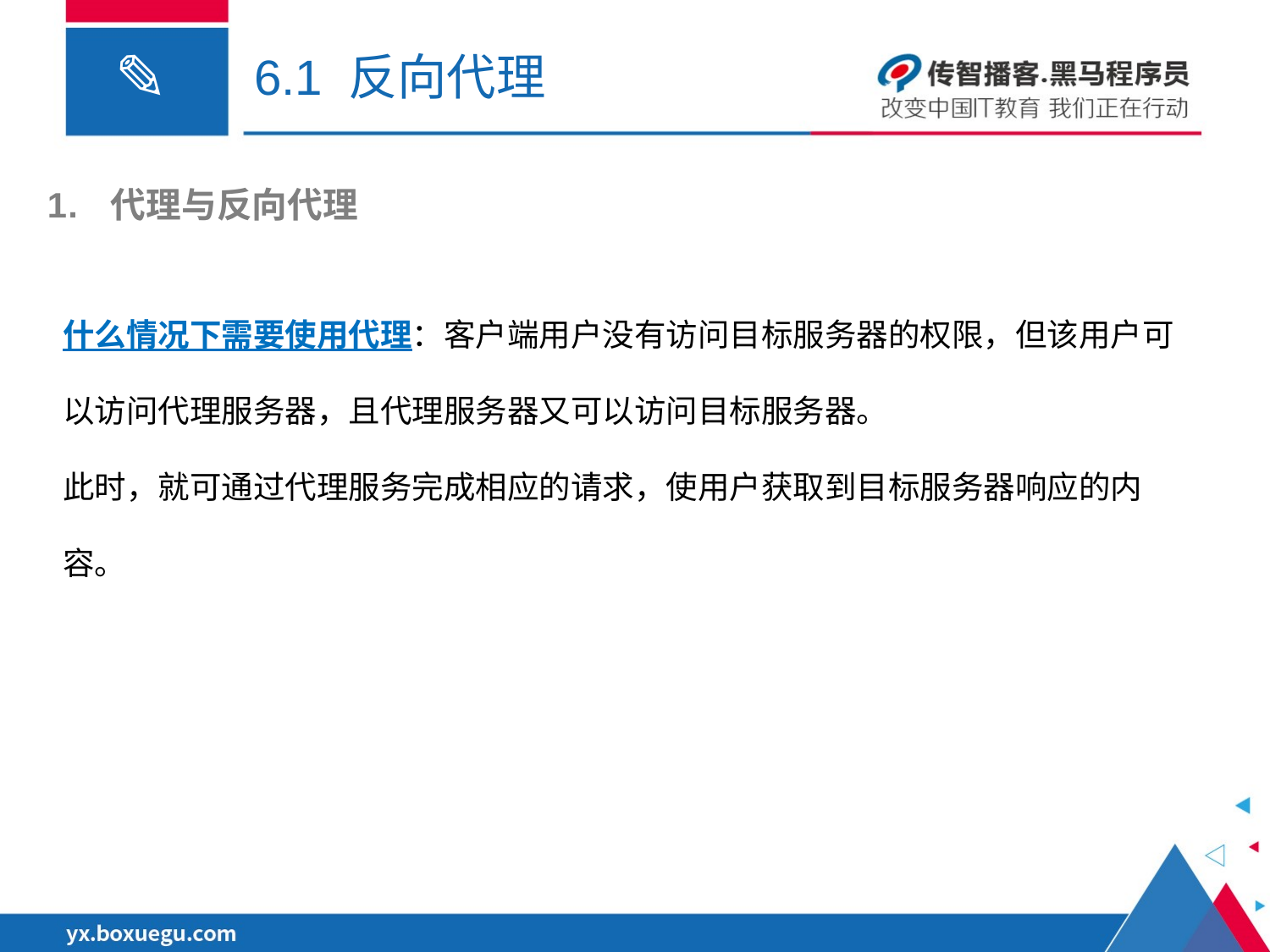

# 6.1 反向代理
代理与反向代理
什么情况下需要使用代理：客户端用户没有访问目标服务器的权限，但该用户可以访问代理服务器，且代理服务器又可以访问目标服务器。
此时，就可通过代理服务完成相应的请求，使用户获取到目标服务器响应的内容。